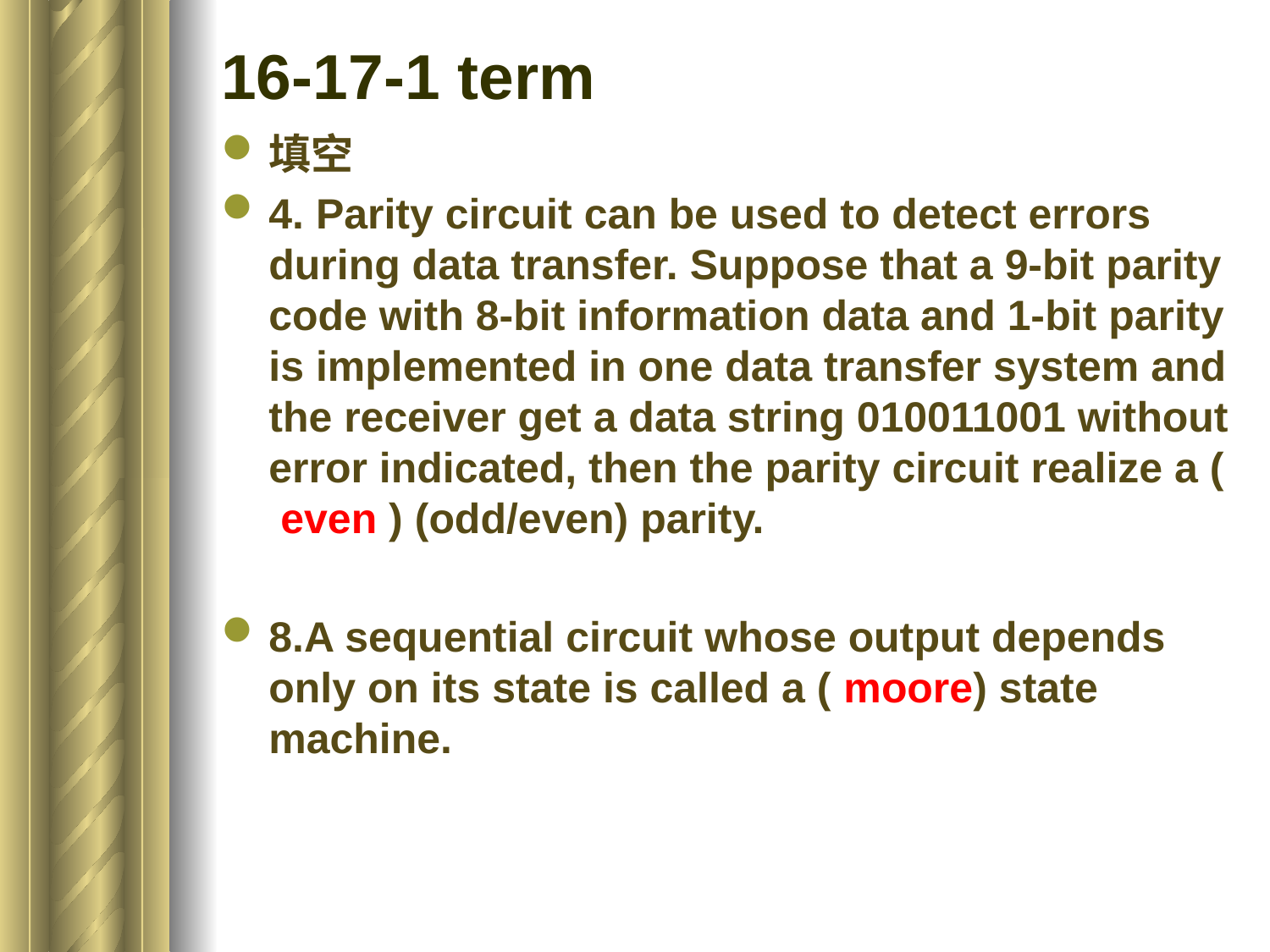

# 16-17-1 term
填空
4. Parity circuit can be used to detect errors during data transfer. Suppose that a 9-bit parity code with 8-bit information data and 1-bit parity is implemented in one data transfer system and the receiver get a data string 010011001 without error indicated, then the parity circuit realize a (  even ) (odd/even) parity.

8.A sequential circuit whose output depends only on its state is called a ( moore) state machine.